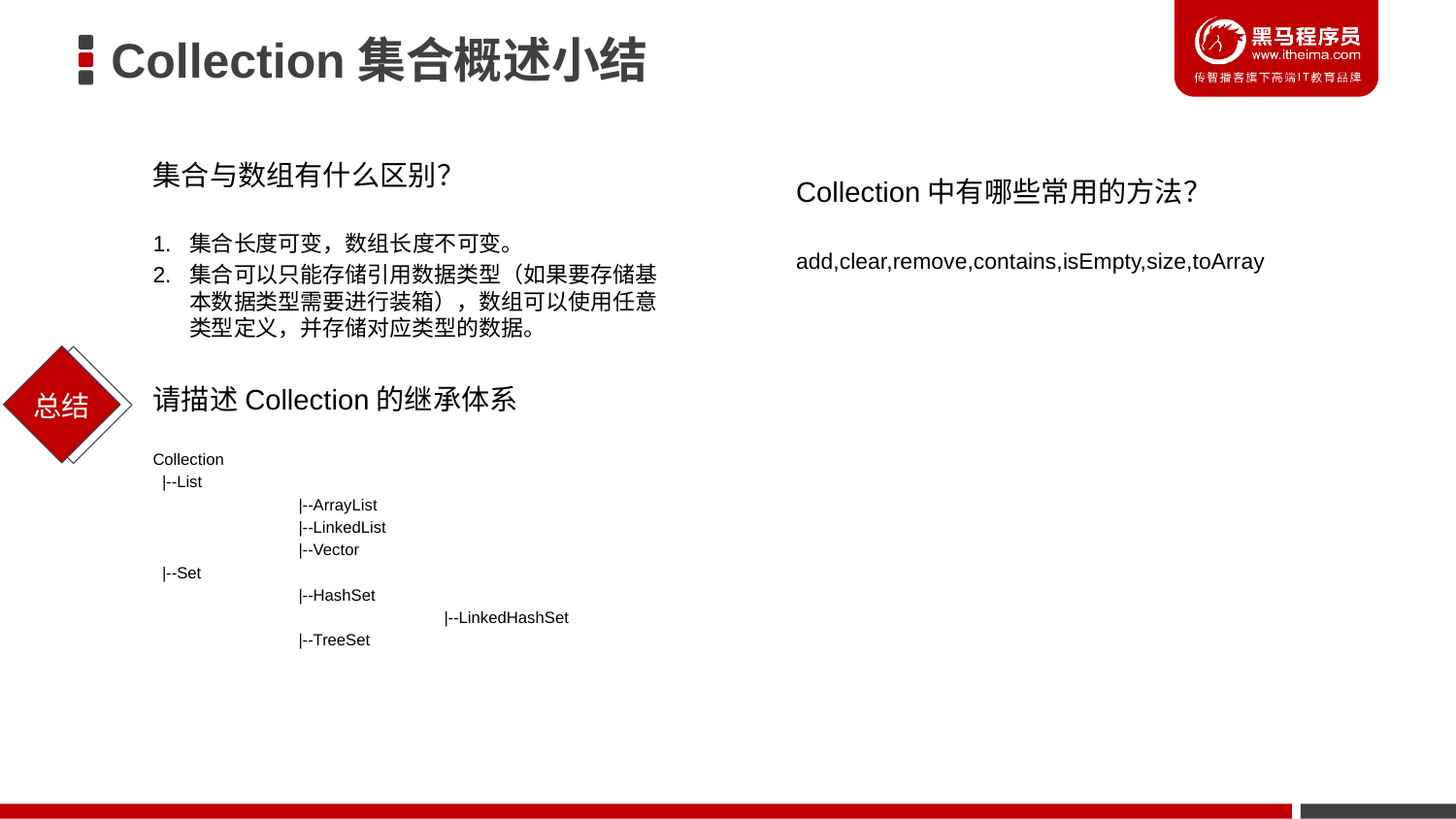

# Collection集合概述小结
集合与数组有什么区别？
Collection中有哪些常用的方法？
集合长度可变，数组长度不可变。
集合可以只能存储引用数据类型（如果要存储基本数据类型需要进行装箱），数组可以使用任意类型定义，并存储对应类型的数据。
add,clear,remove,contains,isEmpty,size,toArray
请描述Collection的继承体系
Collection
  |--List
  	|--ArrayList
  	|--LinkedList
  	|--Vector
  |--Set
  	|--HashSet
  		|--LinkedHashSet
  	|--TreeSet